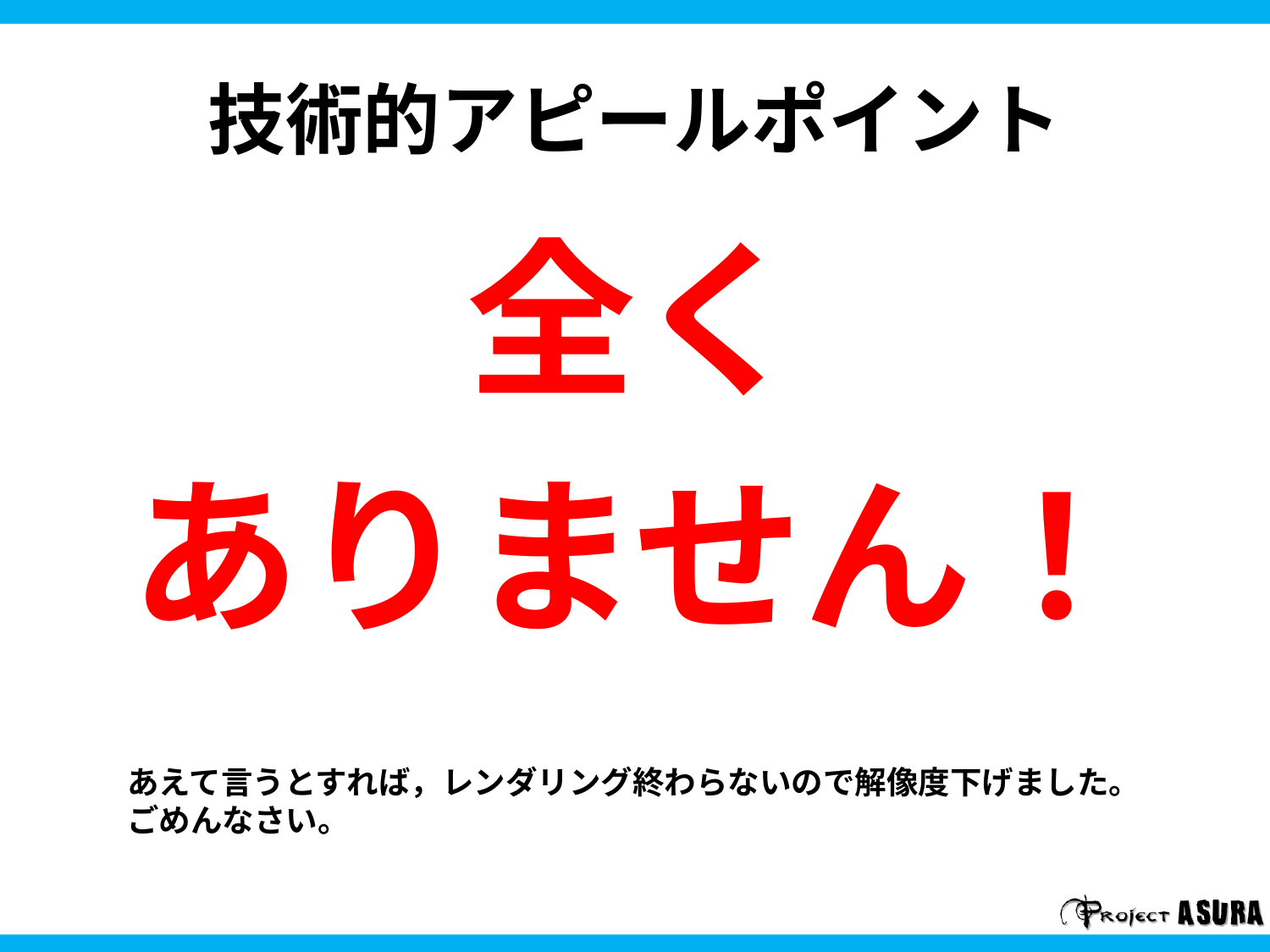

# 技術的アピールポイント
全く
ありません！

あえて言うとすれば，レンダリング終わらないので解像度下げました。
ごめんなさい。